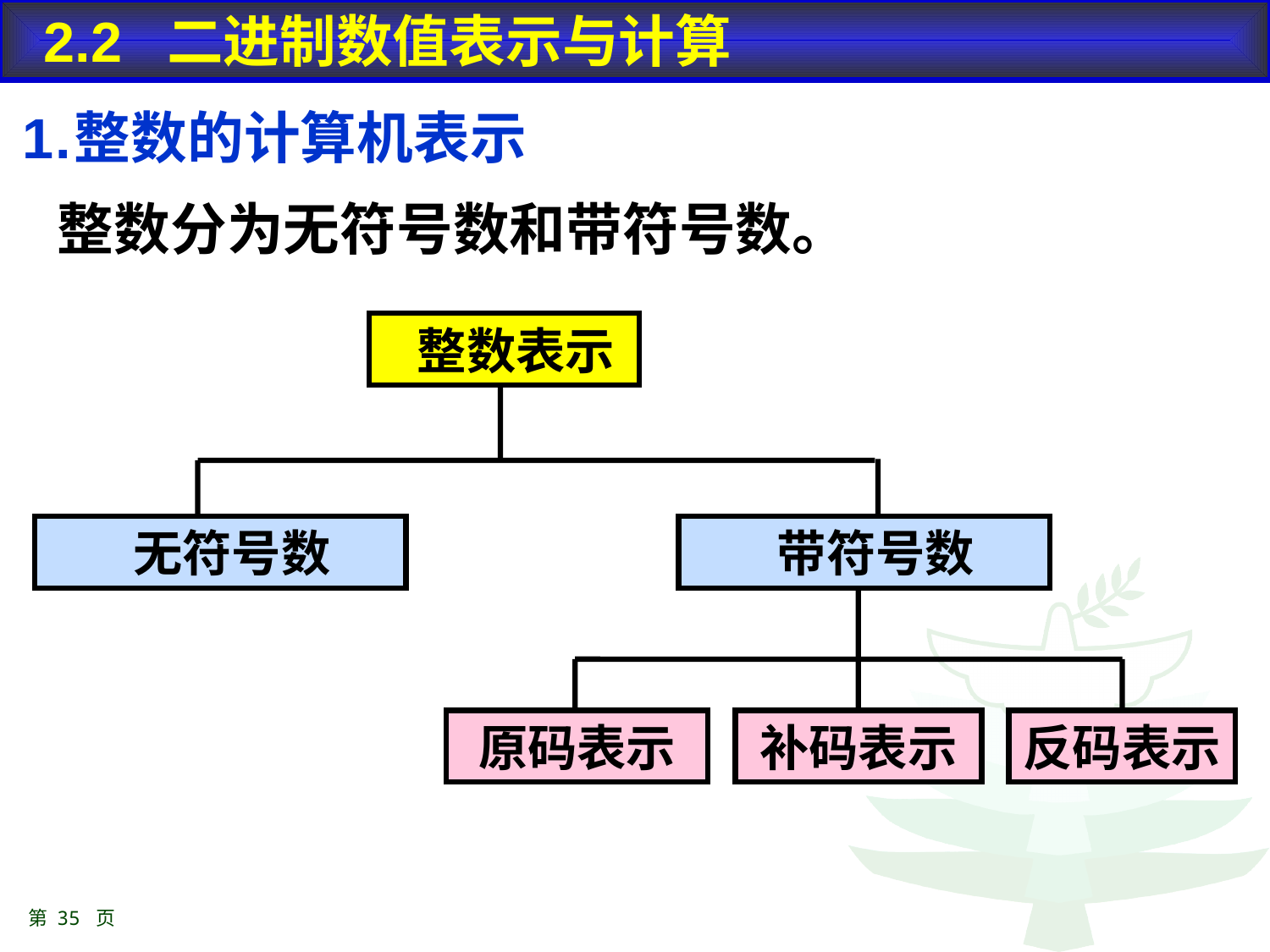

2.2  二进制数值表示与计算
整数的计算机表示
整数分为无符号数和带符号数。
 整数表示

 无符号数
 带符号数

原码表示
补码表示
反码表示